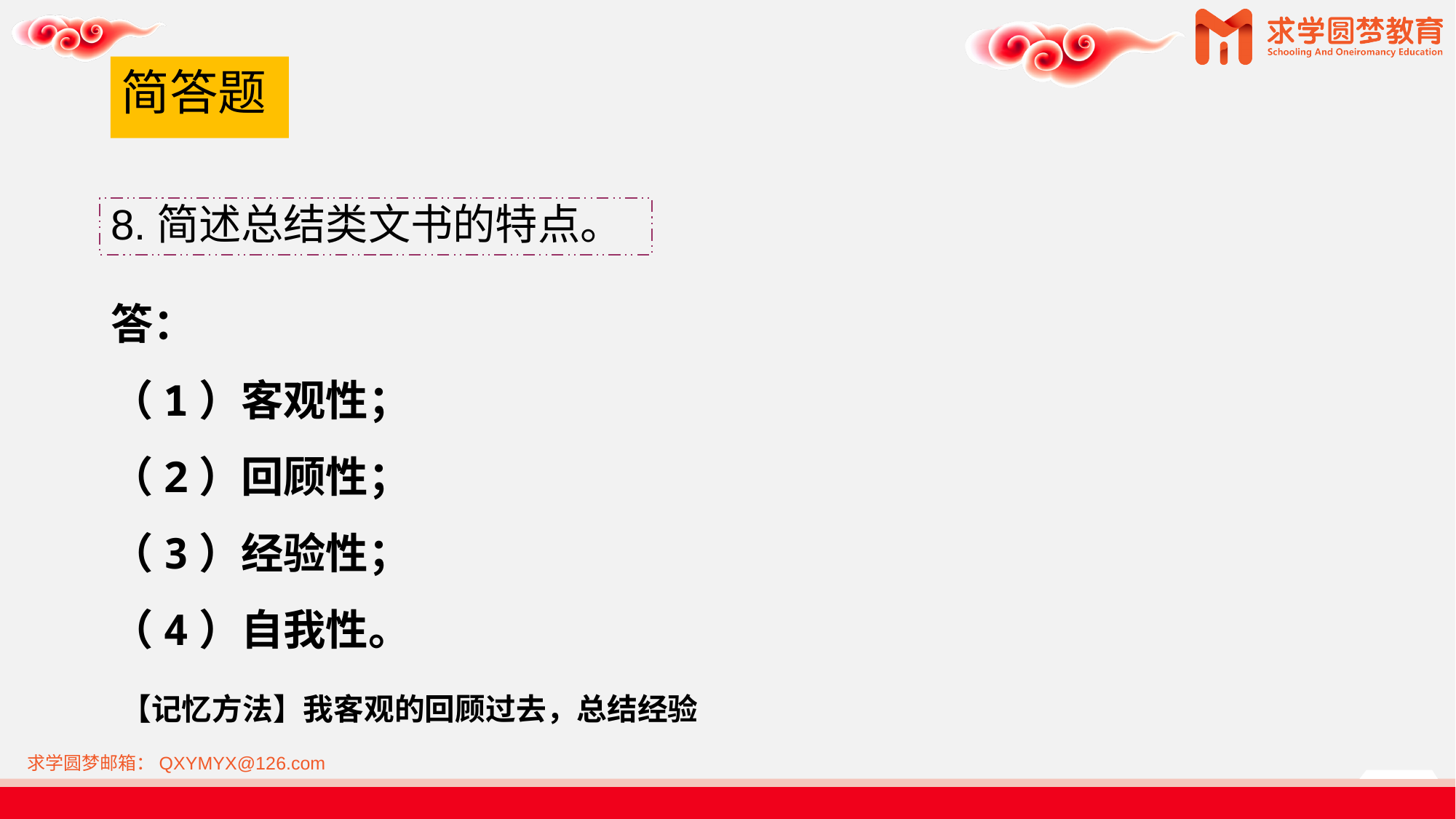

# 简答题
8.简述总结类文书的特点。
答：
（1）客观性；
（2）回顾性；
（3）经验性；
（4）自我性。
【记忆方法】我客观的回顾过去，总结经验